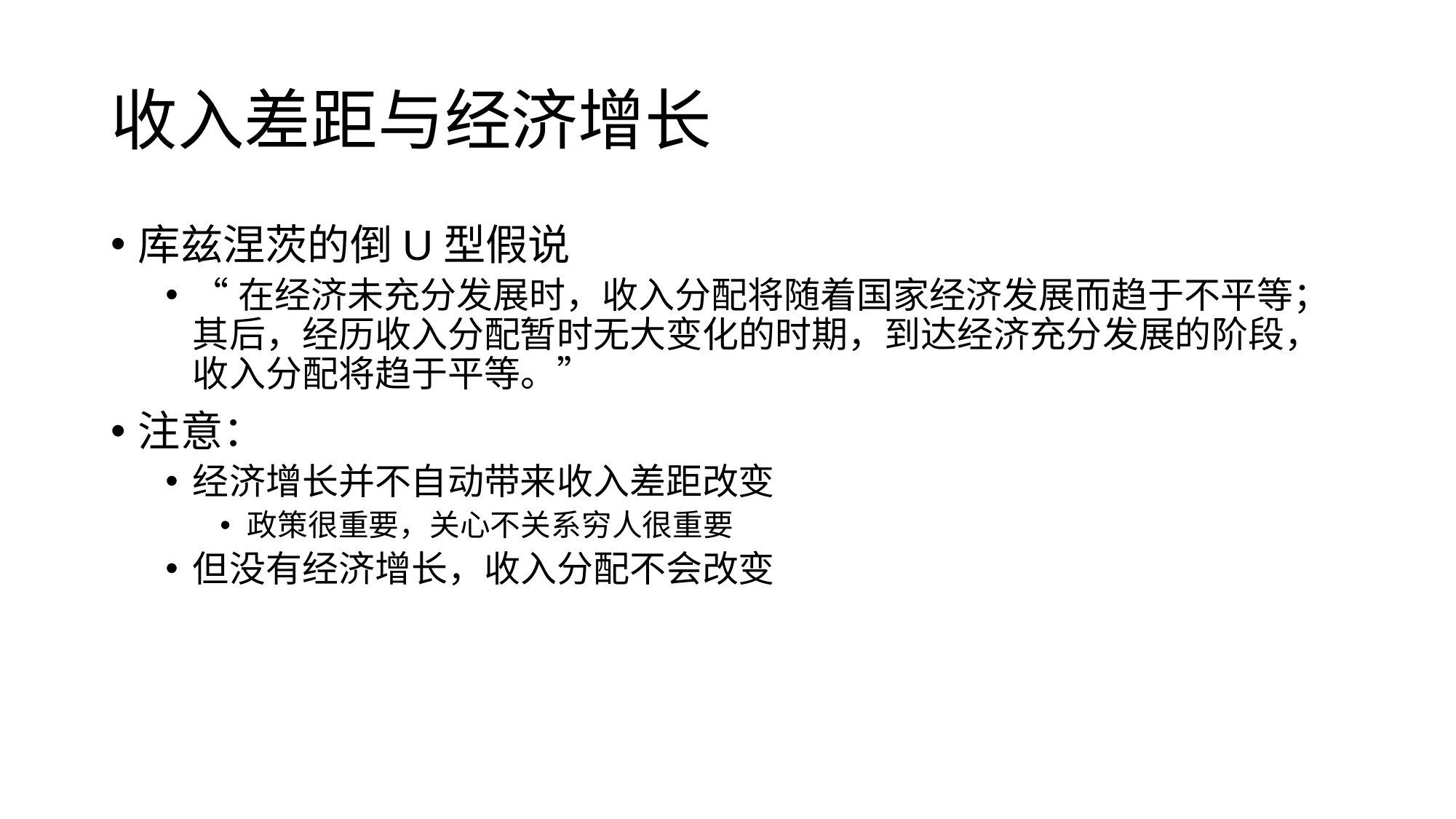

# 收入差距与经济增长
库兹涅茨的倒U型假说
“在经济未充分发展时，收入分配将随着国家经济发展而趋于不平等；其后，经历收入分配暂时无大变化的时期，到达经济充分发展的阶段，收入分配将趋于平等。”
注意：
经济增长并不自动带来收入差距改变
政策很重要，关心不关系穷人很重要
但没有经济增长，收入分配不会改变